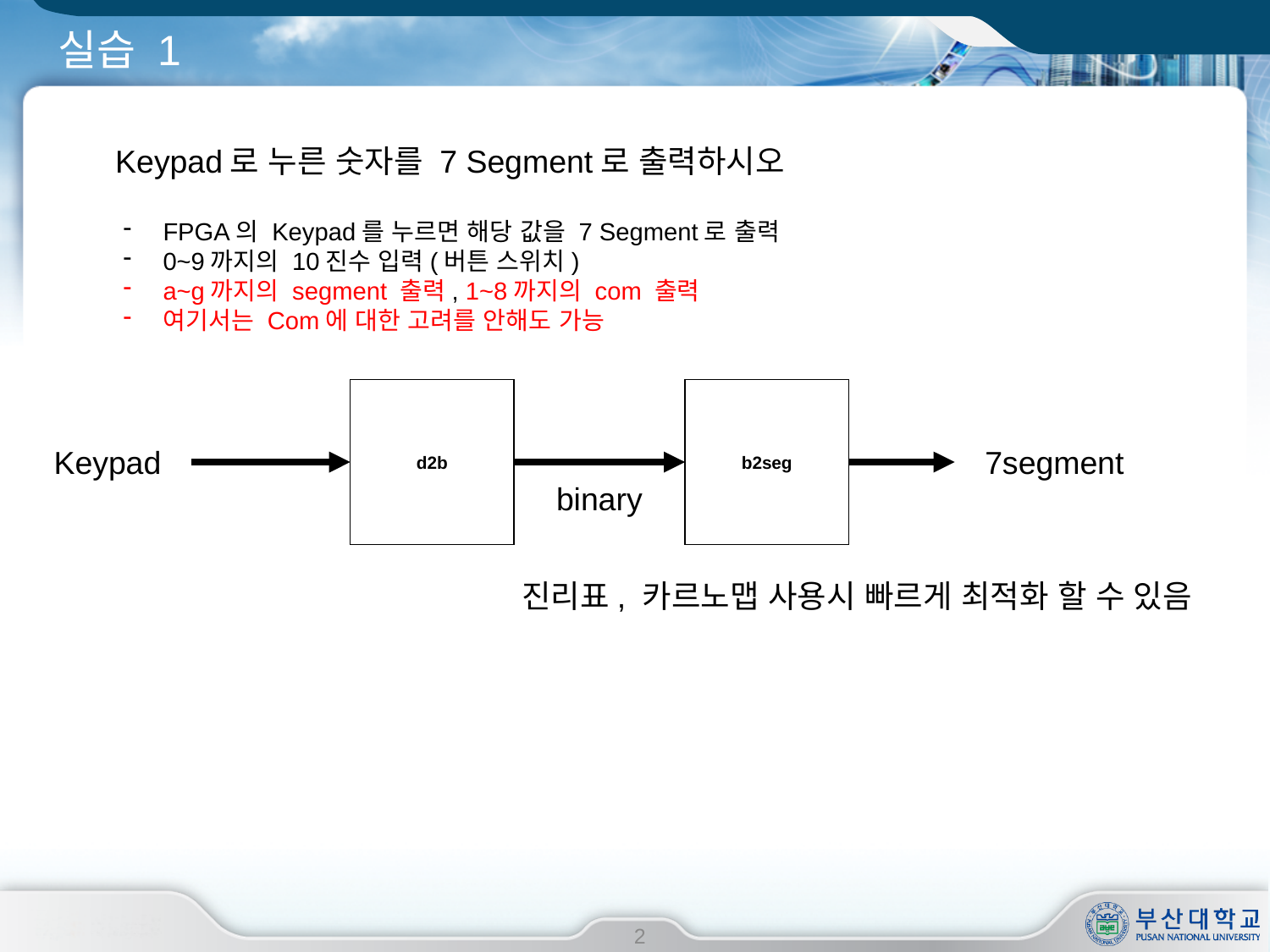

# 실습 1
Keypad로 누른 숫자를 7 Segment로 출력하시오
FPGA의 Keypad를 누르면 해당 값을 7 Segment로 출력
0~9까지의 10진수 입력(버튼 스위치)
a~g까지의 segment 출력, 1~8까지의 com 출력
여기서는 Com에 대한 고려를 안해도 가능
d2b
b2seg
Keypad
7segment
binary
진리표, 카르노맵 사용시 빠르게 최적화 할 수 있음
2